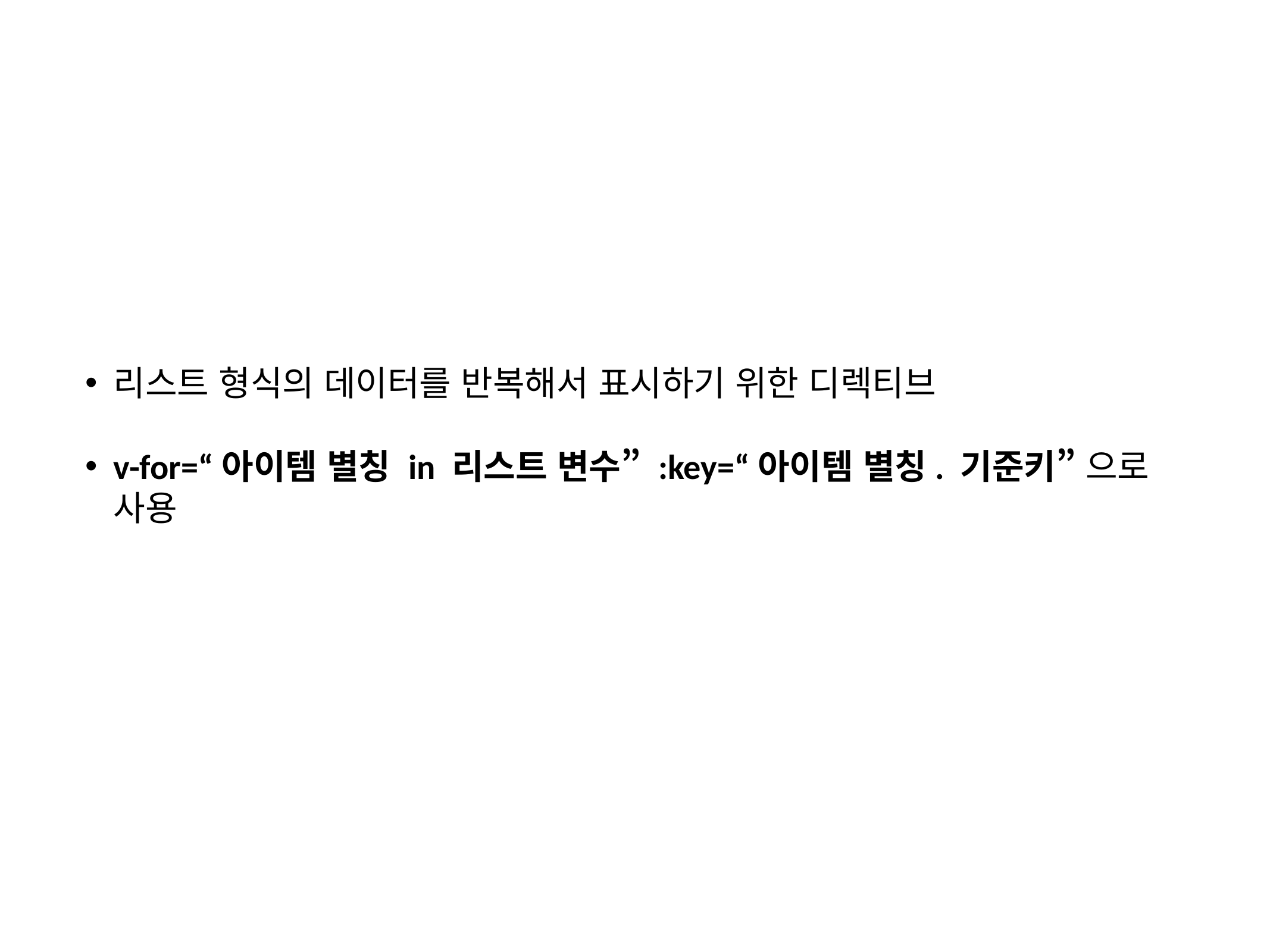

리스트 형식의 데이터를 반복해서 표시하기 위한 디렉티브

v-for=“아이템 별칭 in 리스트 변수” :key=“아이템 별칭. 기준키” 으로 사용

²018.0².²0